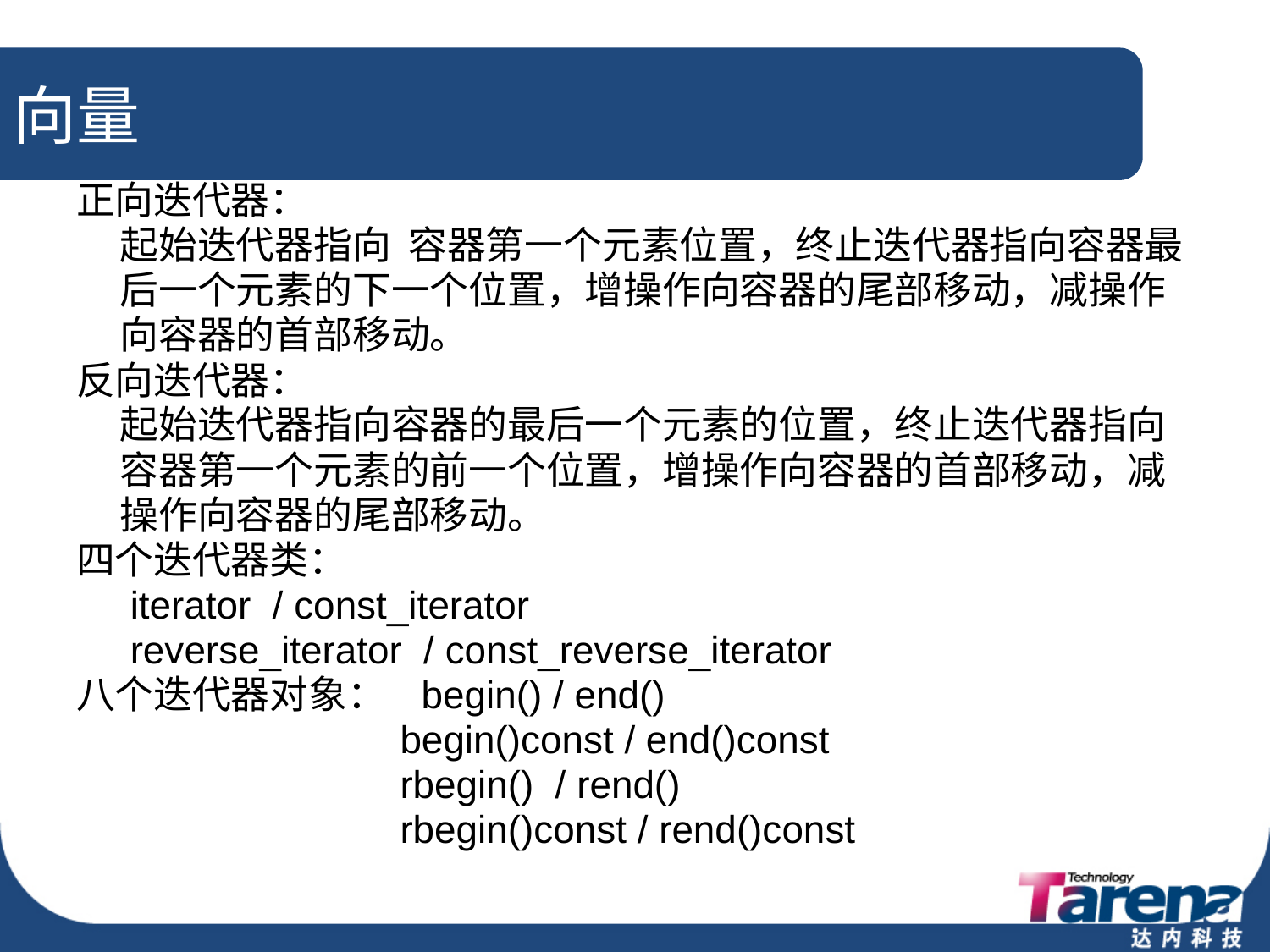

# 向量
正向迭代器：
    起始迭代器指向  容器第一个元素位置，终止迭代器指向容器最
    后一个元素的下一个位置，增操作向容器的尾部移动，减操作
    向容器的首部移动。
反向迭代器：
    起始迭代器指向容器的最后一个元素的位置，终止迭代器指向
    容器第一个元素的前一个位置，增操作向容器的首部移动，减
    操作向容器的尾部移动。
四个迭代器类：
     iterator  / const_iterator
     reverse_iterator  / const_reverse_iterator
八个迭代器对象：   begin() / end()
                              begin()const / end()const
                              rbegin()  / rend()
                              rbegin()const / rend()const